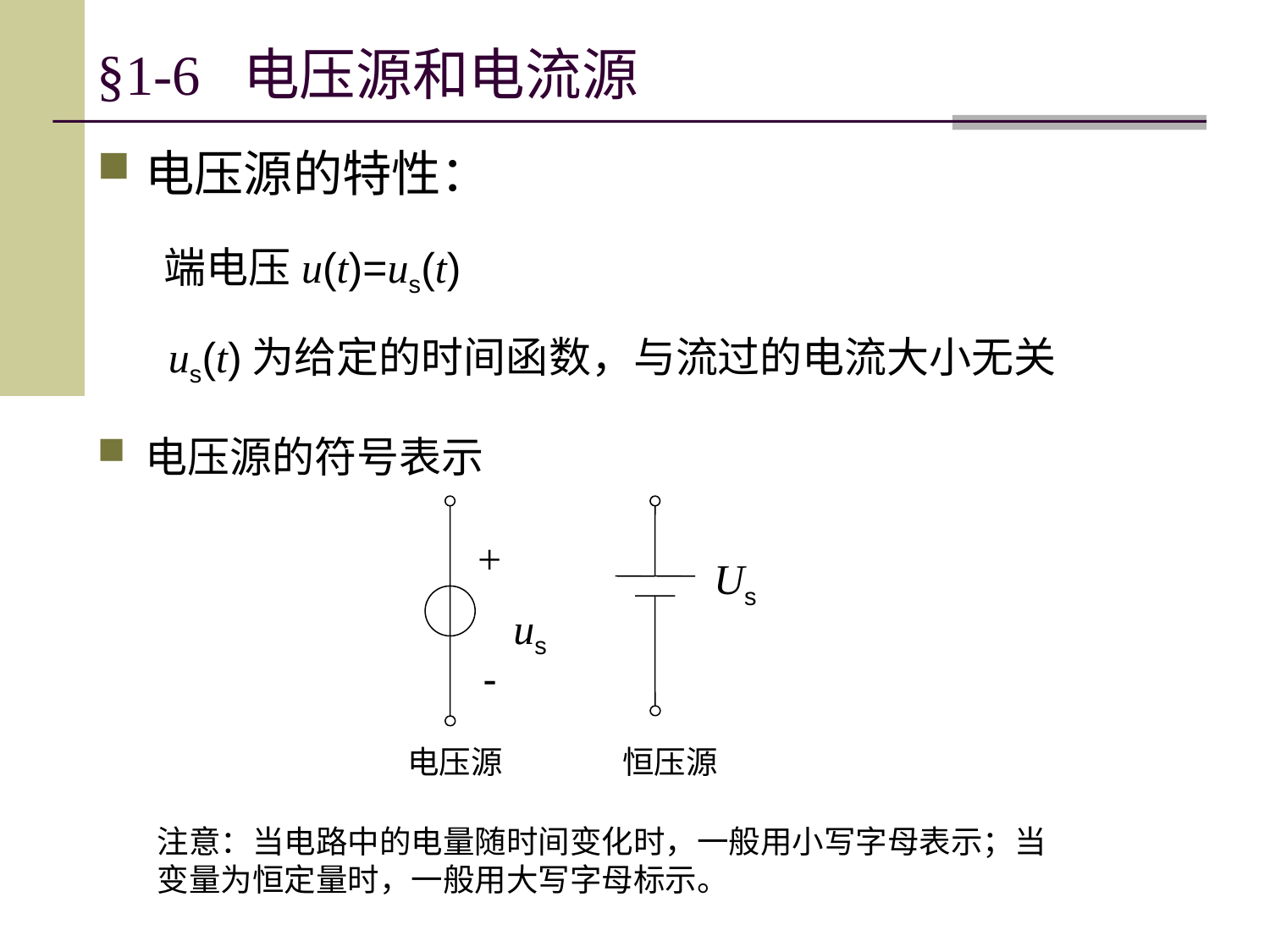

# §1-6  电压源和电流源
电压源的特性：
     端电压u(t)=us(t)
      us(t)为给定的时间函数，与流过的电流大小无关
电压源的符号表示

+
Us

-

电压源
恒压源
us
注意：当电路中的电量随时间变化时，一般用小写字母表示；当变量为恒定量时，一般用大写字母标示。